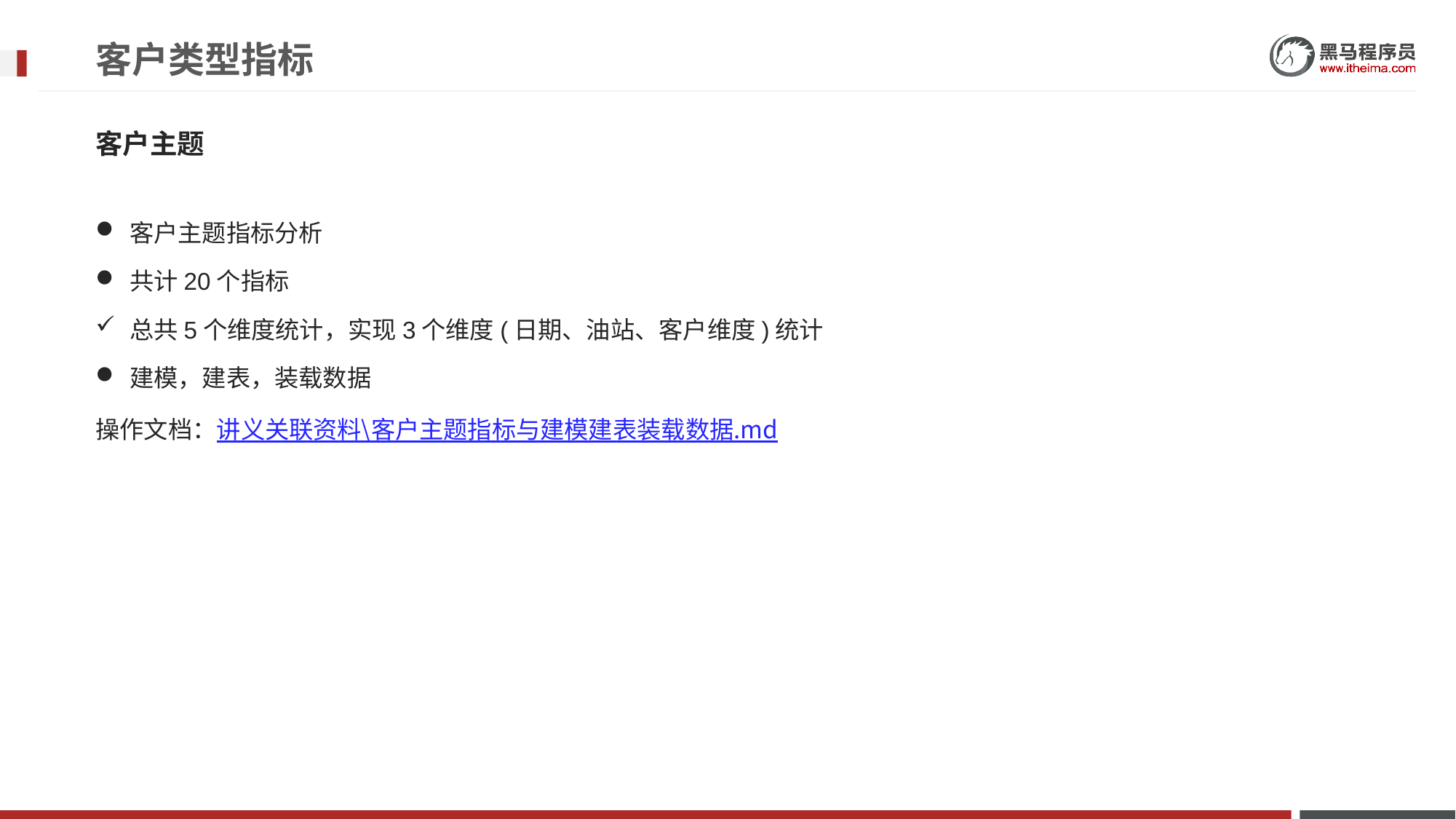

# 客户类型指标
客户主题
客户主题指标分析
共计20个指标
总共5个维度统计，实现3个维度(日期、油站、客户维度)统计
建模，建表，装载数据
操作文档：讲义关联资料\客户主题指标与建模建表装载数据.md